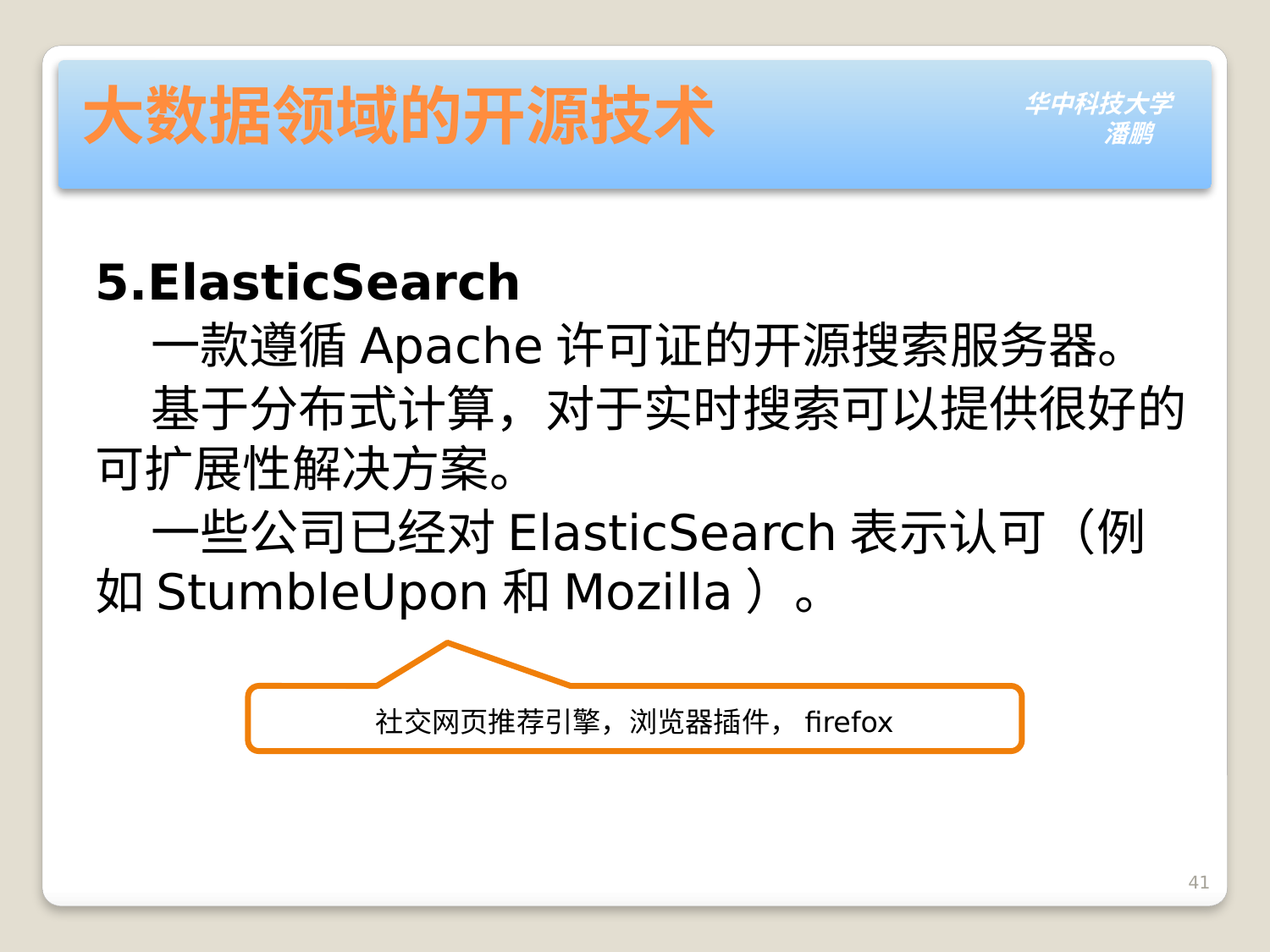

# 大数据领域的开源技术
5.ElasticSearch
    一款遵循Apache许可证的开源搜索服务器。
    基于分布式计算，对于实时搜索可以提供很好的可扩展性解决方案。
    一些公司已经对ElasticSearch表示认可（例如StumbleUpon和Mozilla）。

社交网页推荐引擎，浏览器插件，firefox

41